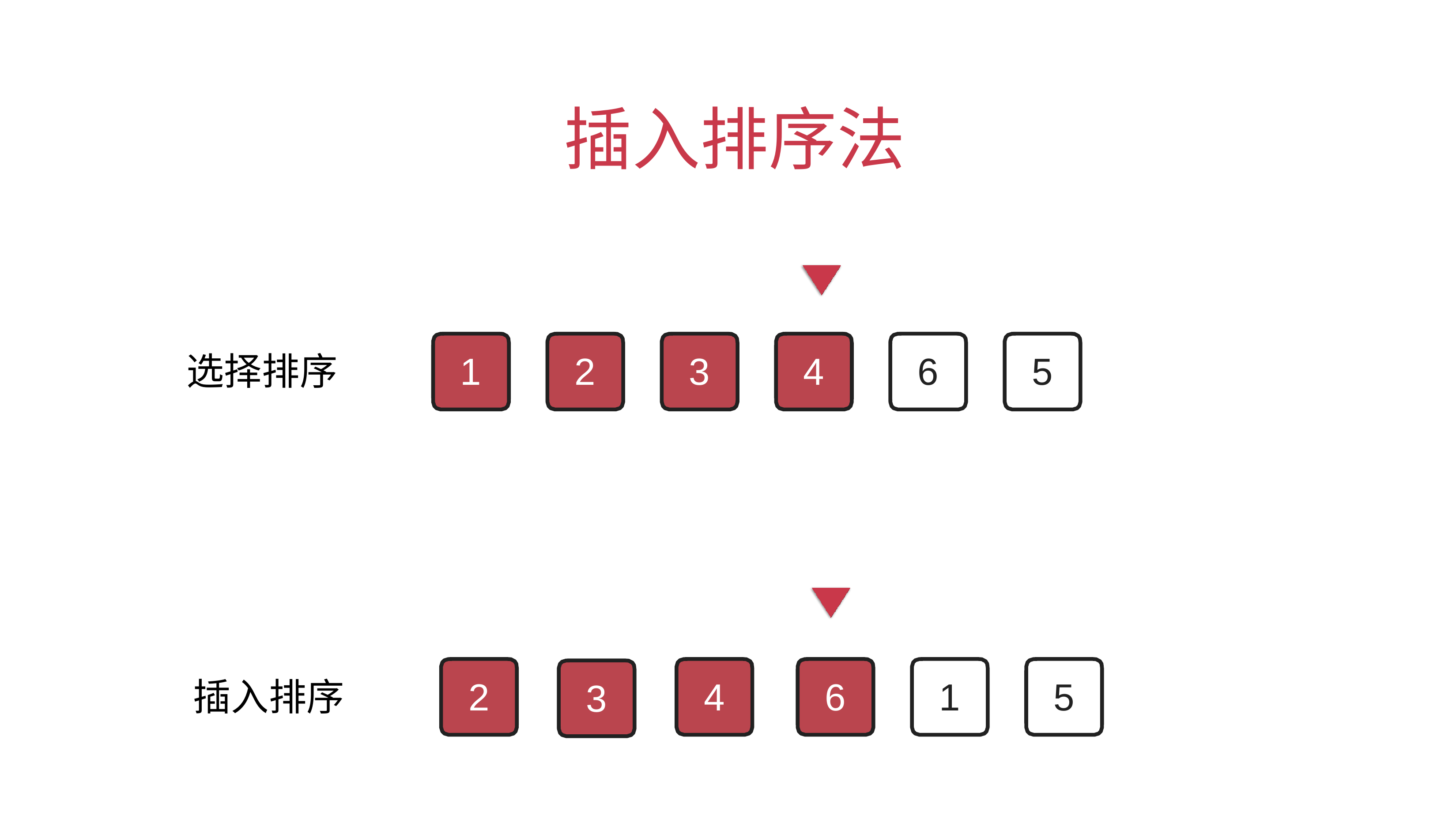

# 插⼊排序法

选择排序
1
2
3
4
6
5

插⼊排序
2
4
6
1
5
3